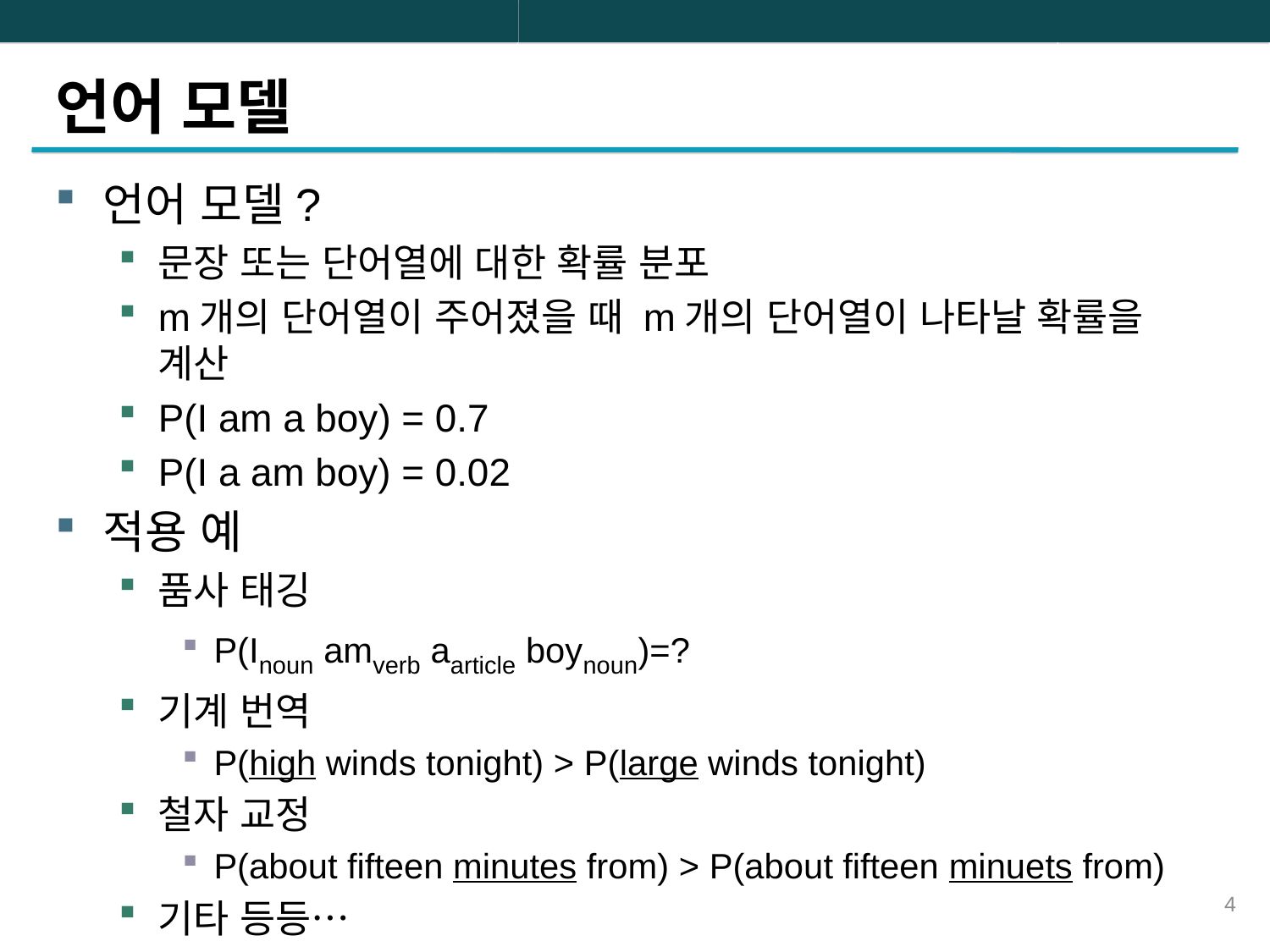

# 언어 모델
언어 모델?
문장 또는 단어열에 대한 확률 분포
m개의 단어열이 주어졌을 때 m개의 단어열이 나타날 확률을 계산
P(I am a boy) = 0.7
P(I a am boy) = 0.02
적용 예
품사 태깅
P(Inoun amverb aarticle boynoun)=?
기계 번역
P(high winds tonight) > P(large winds tonight)
철자 교정
P(about fifteen minutes from) > P(about fifteen minuets from)
기타 등등…

4